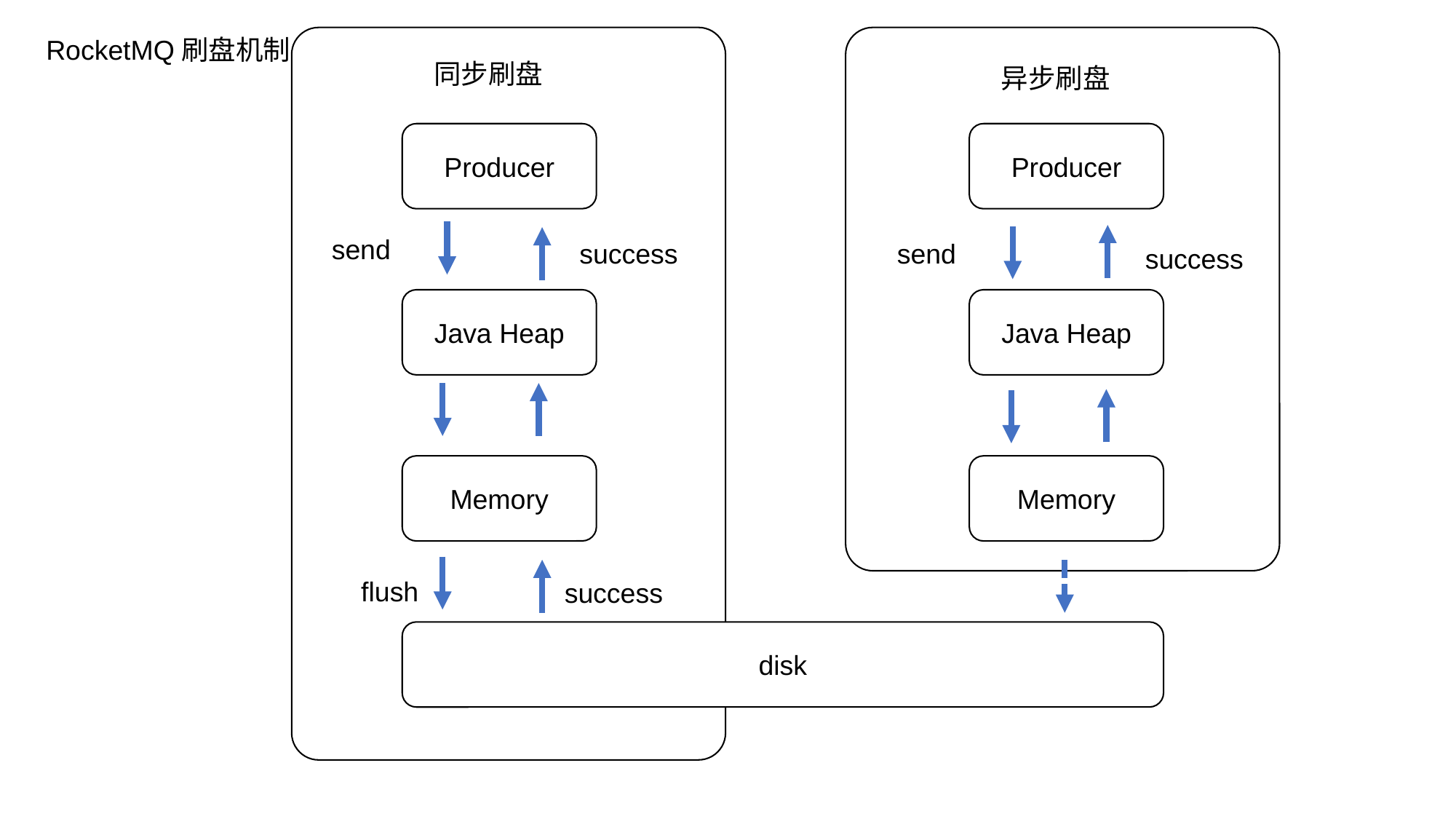

RocketMQ刷盘机制

同步刷盘
异步刷盘
Producer
Producer
send
success
send
success
Java Heap
Java Heap
Memory
Memory
flush
success
disk